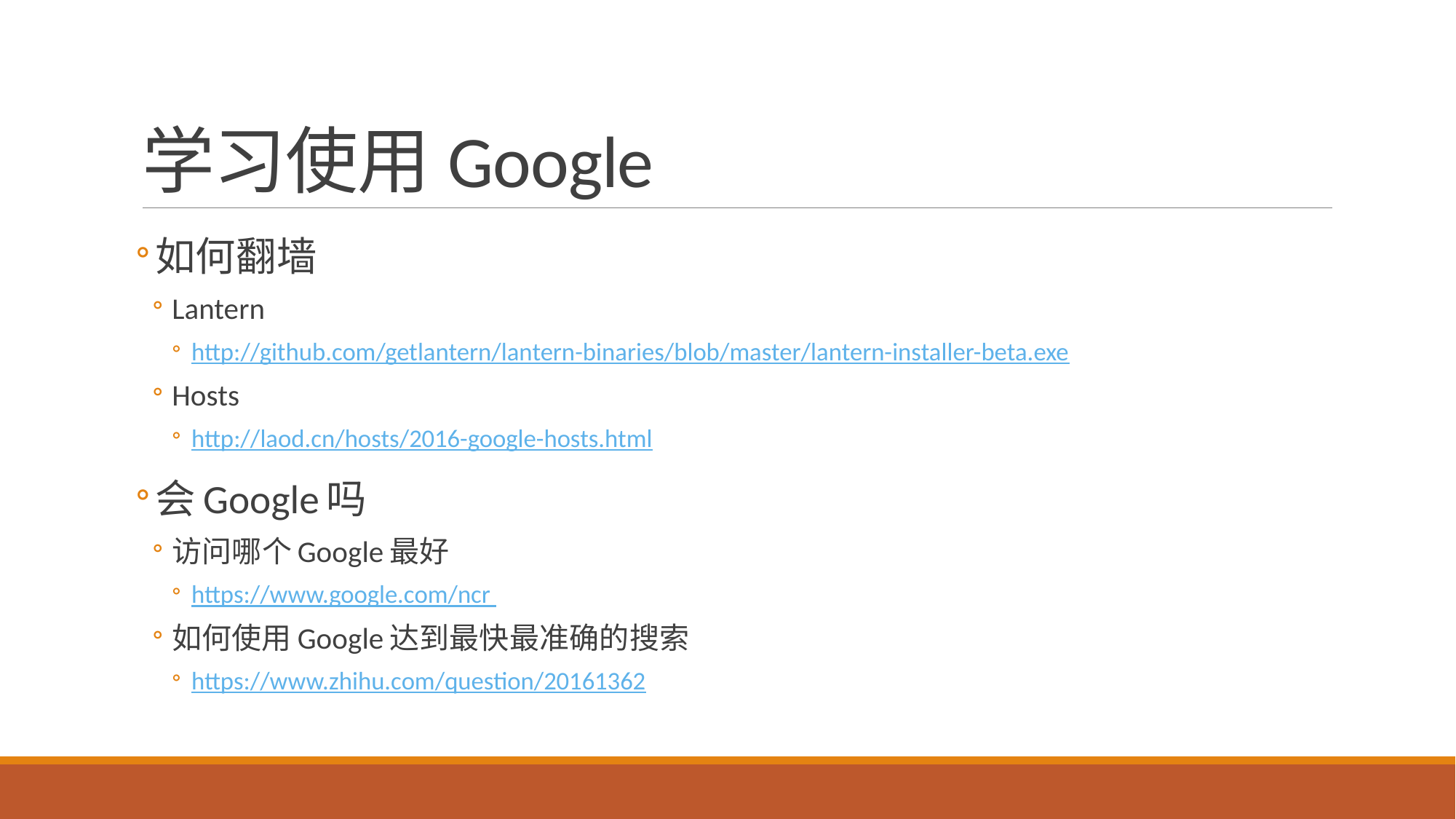

# 学习使用Google
如何翻墙
Lantern
http://github.com/getlantern/lantern-binaries/blob/master/lantern-installer-beta.exe
Hosts
http://laod.cn/hosts/2016-google-hosts.html
会Google吗
访问哪个Google最好
https://www.google.com/ncr
如何使用Google达到最快最准确的搜索
https://www.zhihu.com/question/20161362